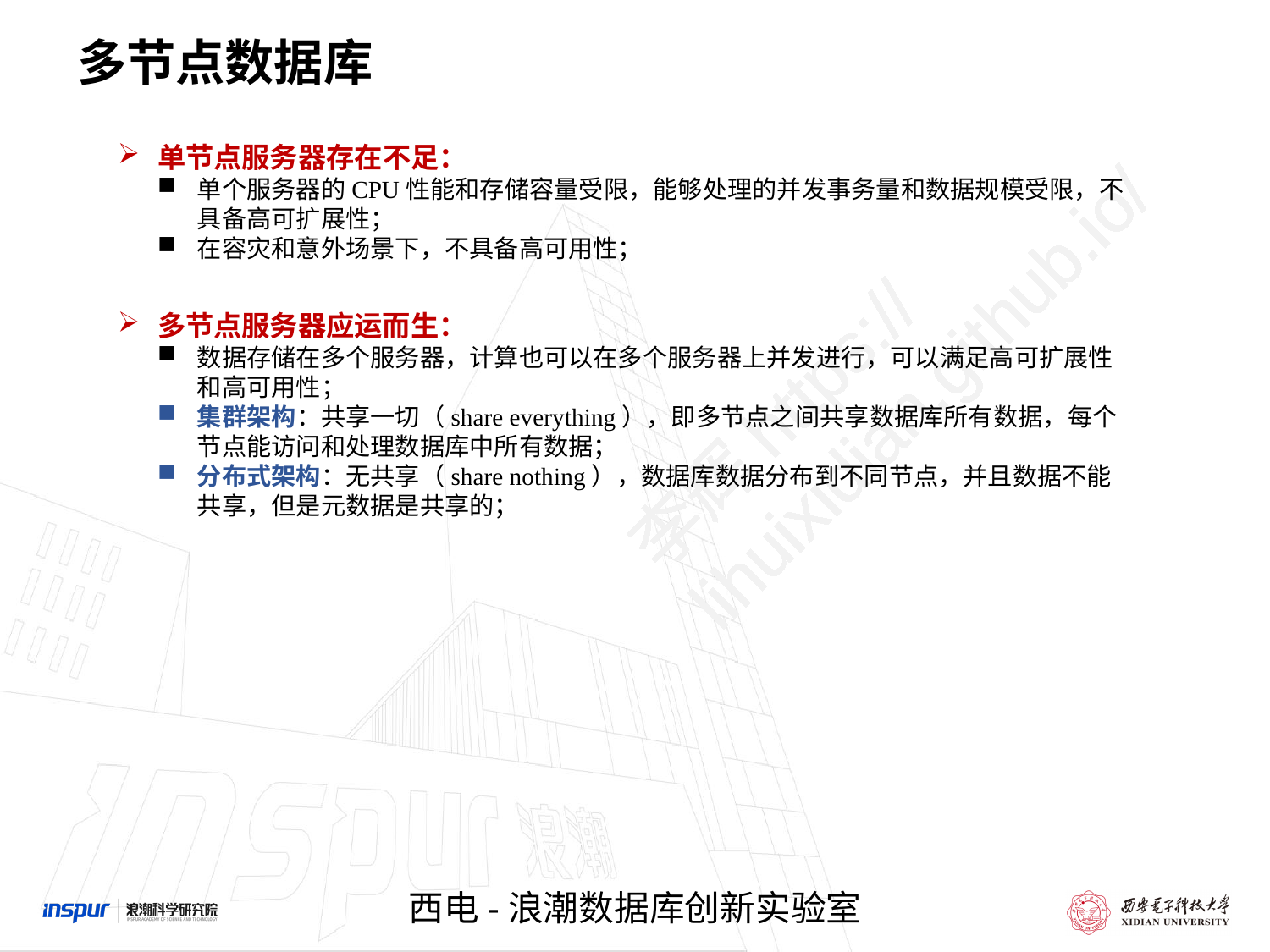

多节点数据库
单节点服务器存在不足：
单个服务器的CPU性能和存储容量受限，能够处理的并发事务量和数据规模受限，不具备高可扩展性；
在容灾和意外场景下，不具备高可用性；

多节点服务器应运而生：
数据存储在多个服务器，计算也可以在多个服务器上并发进行，可以满足高可扩展性和高可用性；
集群架构：共享一切（share everything），即多节点之间共享数据库所有数据，每个节点能访问和处理数据库中所有数据；
分布式架构：无共享（share nothing），数据库数据分布到不同节点，并且数据不能共享，但是元数据是共享的；